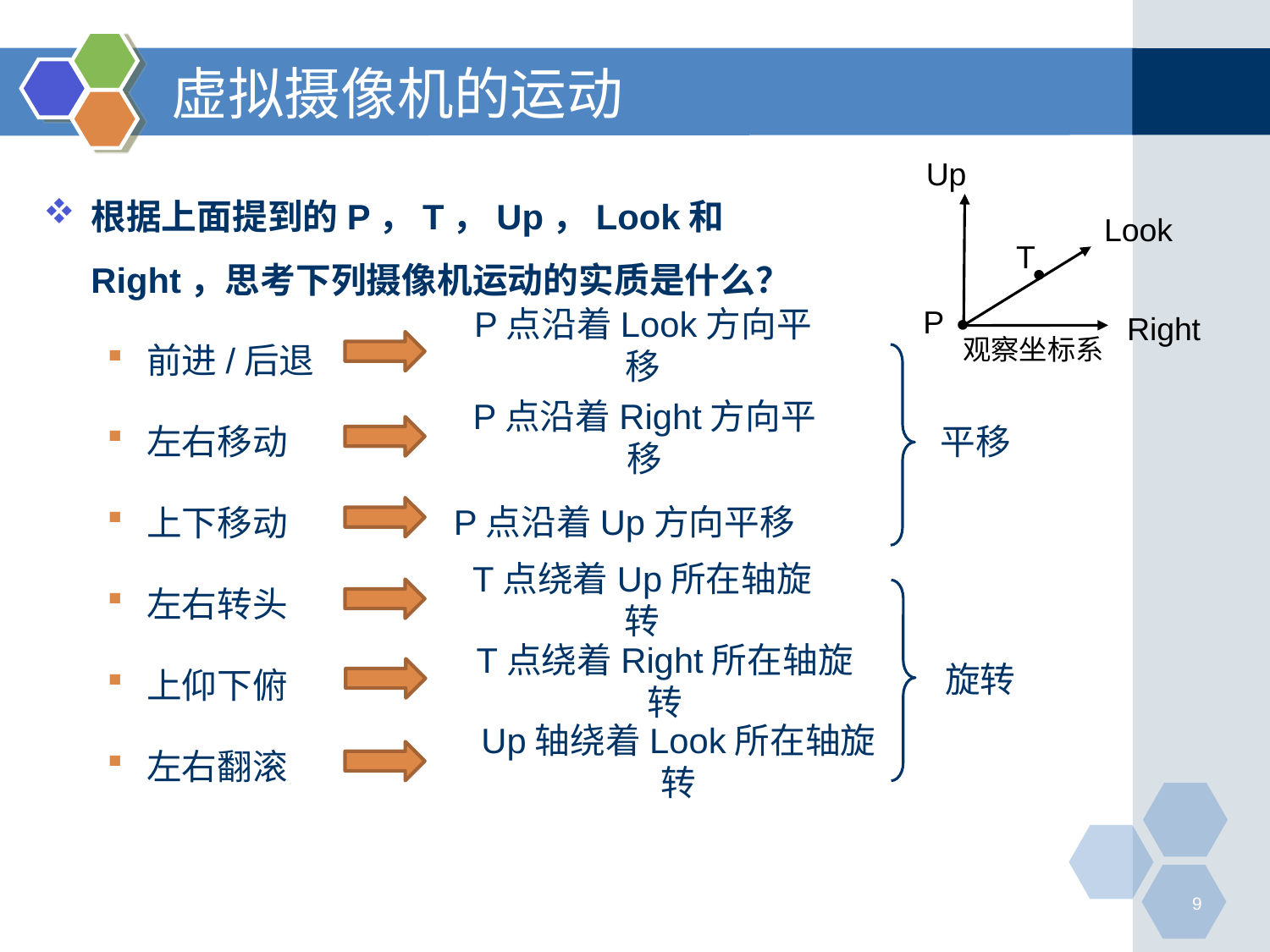

# 虚拟摄像机的运动
Up
Look
T

P
Right
观察坐标系

根据上面提到的P，T，Up，Look和Right，思考下列摄像机运动的实质是什么？
前进/后退
左右移动
上下移动
左右转头
上仰下俯
左右翻滚
P点沿着Look方向平移

P点沿着Right方向平移
平移

P点沿着Up方向平移

T点绕着Up所在轴旋转

旋转
T点绕着Right所在轴旋转

Up轴绕着Look所在轴旋转

9